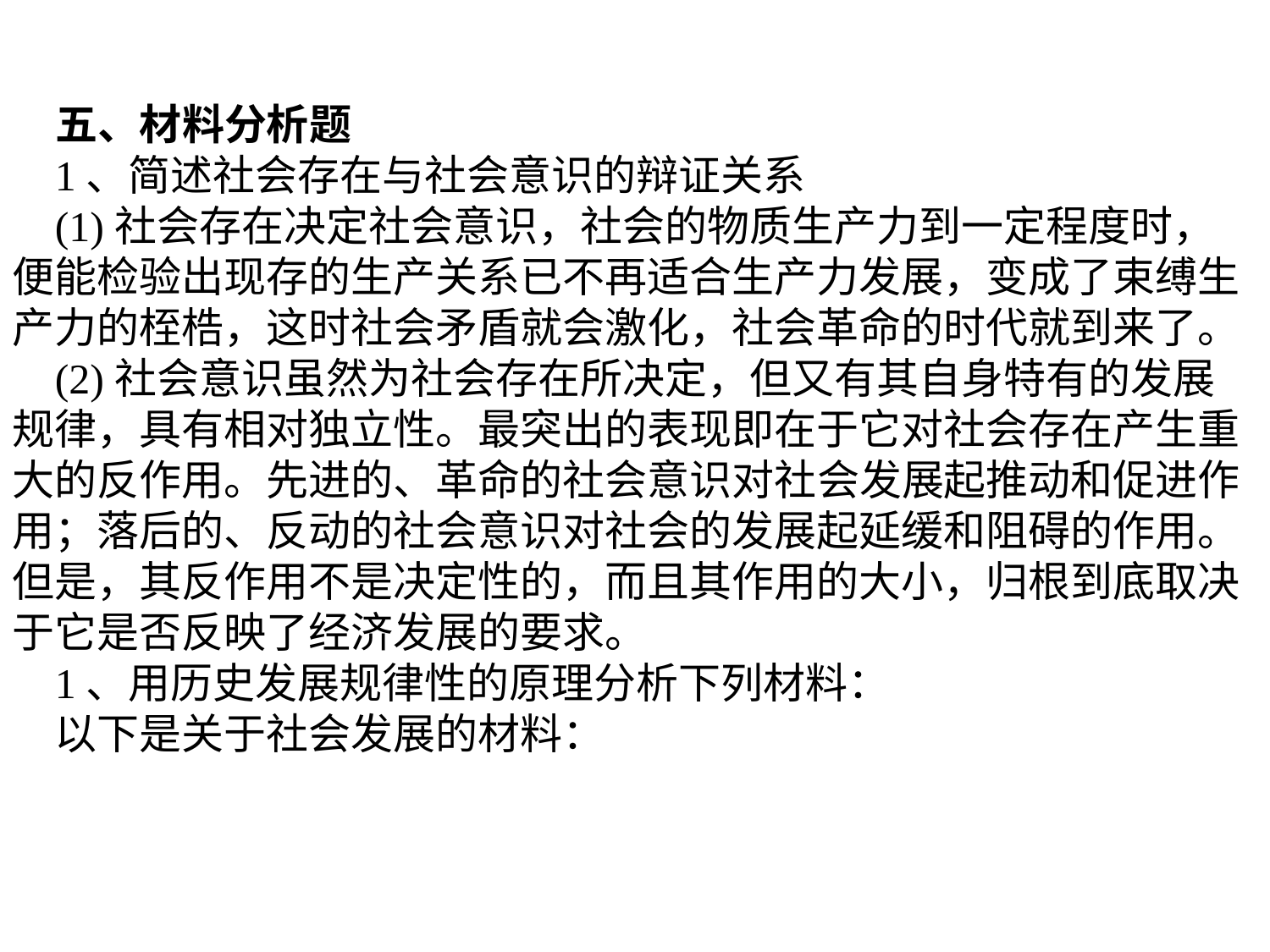

五、材料分析题
1、简述社会存在与社会意识的辩证关系
(1)社会存在决定社会意识，社会的物质生产力到一定程度时，便能检验出现存的生产关系已不再适合生产力发展，变成了束缚生产力的桎梏，这时社会矛盾就会激化，社会革命的时代就到来了。
(2)社会意识虽然为社会存在所决定，但又有其自身特有的发展规律，具有相对独立性。最突出的表现即在于它对社会存在产生重大的反作用。先进的、革命的社会意识对社会发展起推动和促进作用；落后的、反动的社会意识对社会的发展起延缓和阻碍的作用。但是，其反作用不是决定性的，而且其作用的大小，归根到底取决于它是否反映了经济发展的要求。
1、用历史发展规律性的原理分析下列材料：
以下是关于社会发展的材料：